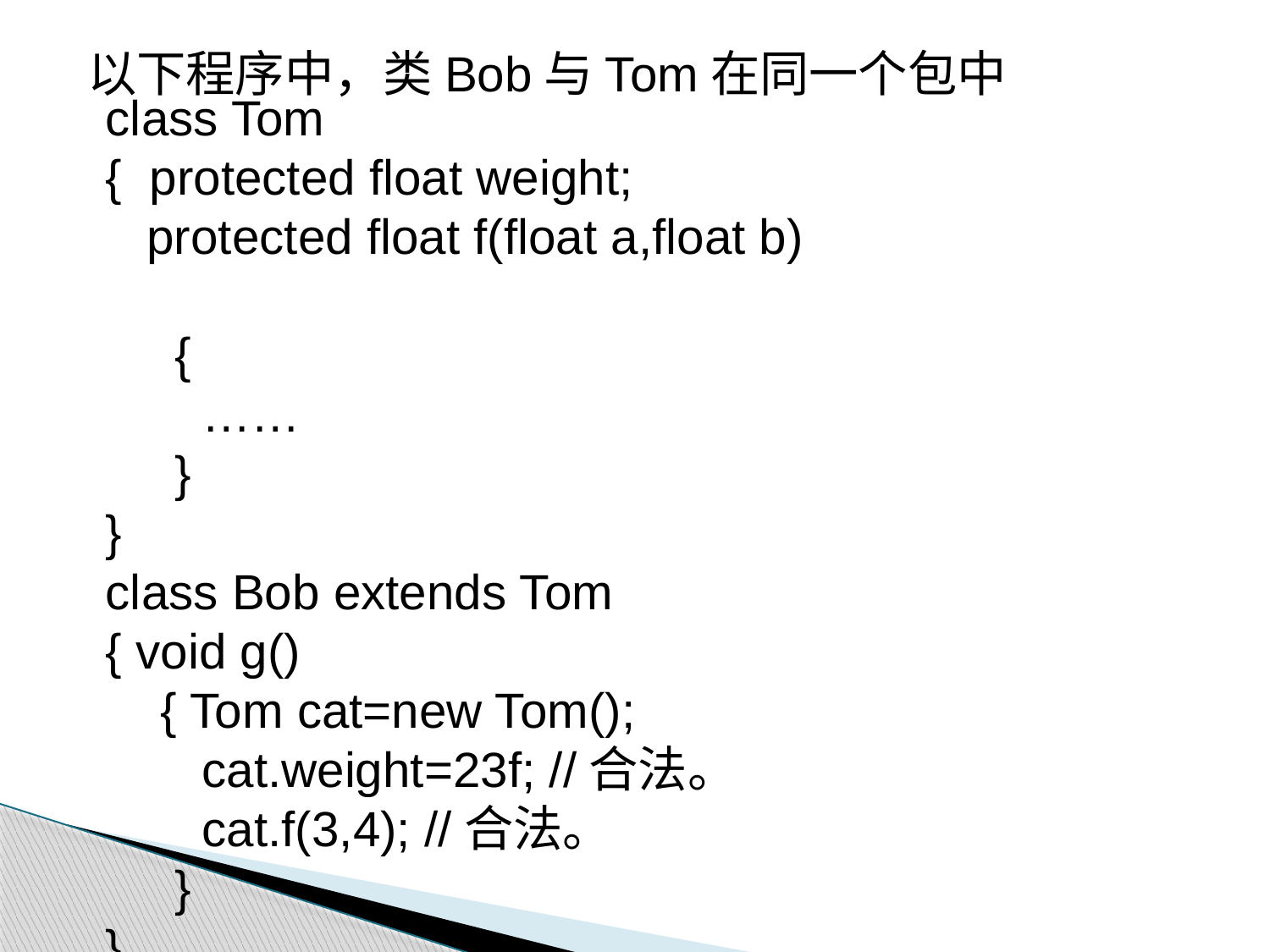

以下程序中，类Bob与Tom在同一个包中
class Tom
{  protected float weight;
   protected float f(float a,float b)
     {
       ……
     }
}
class Bob extends Tom
{ void g()
    { Tom cat=new Tom();
       cat.weight=23f; //合法。
       cat.f(3,4); //合法。
     }
}